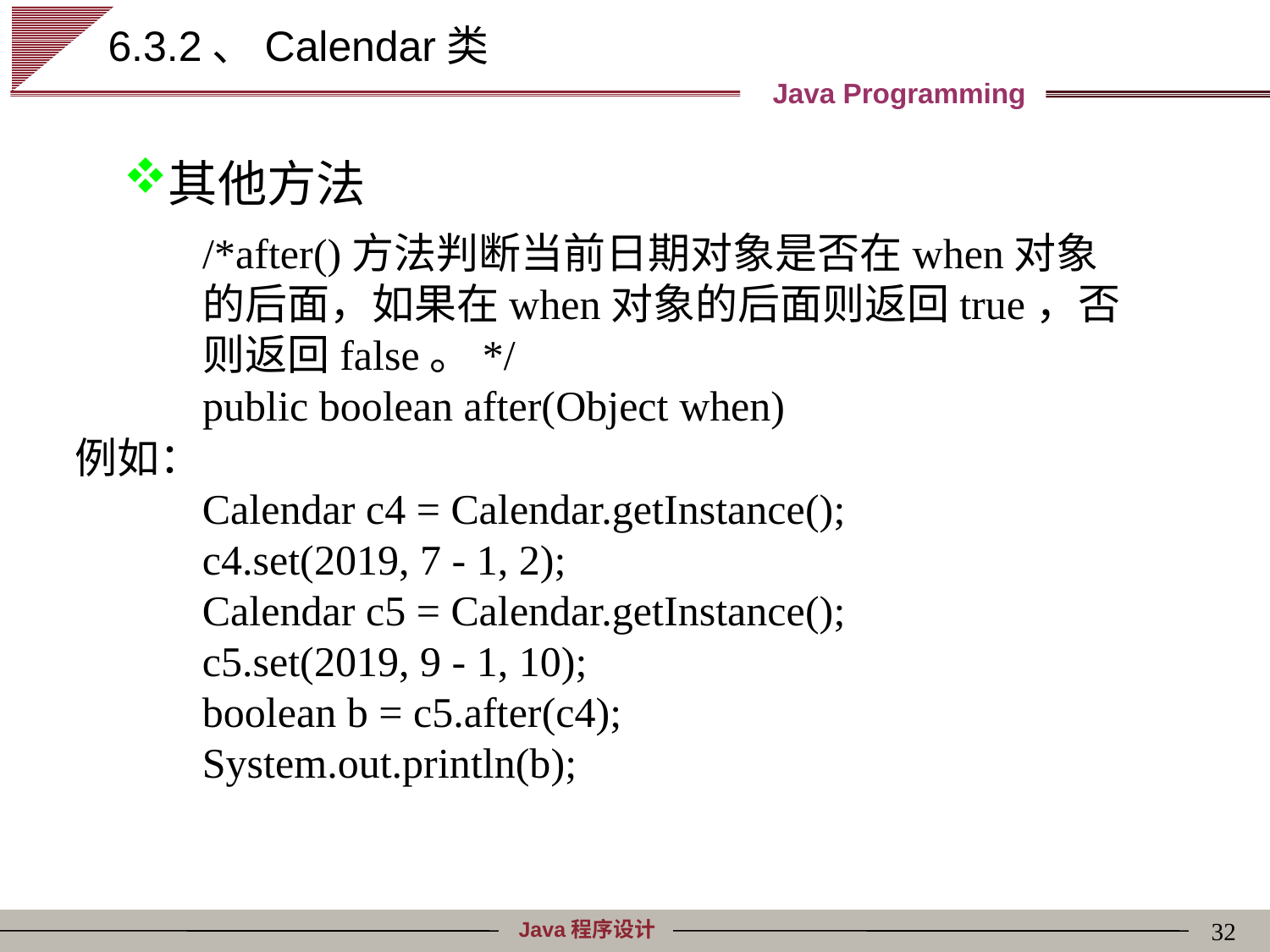

# 6.3.2、Calendar类
其他方法
/*after()方法判断当前日期对象是否在when对象的后面，如果在when对象的后面则返回true，否则返回false。*/
public boolean after(Object when)
例如：
	Calendar c4 = Calendar.getInstance();
	c4.set(2019, 7 - 1, 2);
	Calendar c5 = Calendar.getInstance();
	c5.set(2019, 9 - 1, 10);
	boolean b = c5.after(c4);
	System.out.println(b);